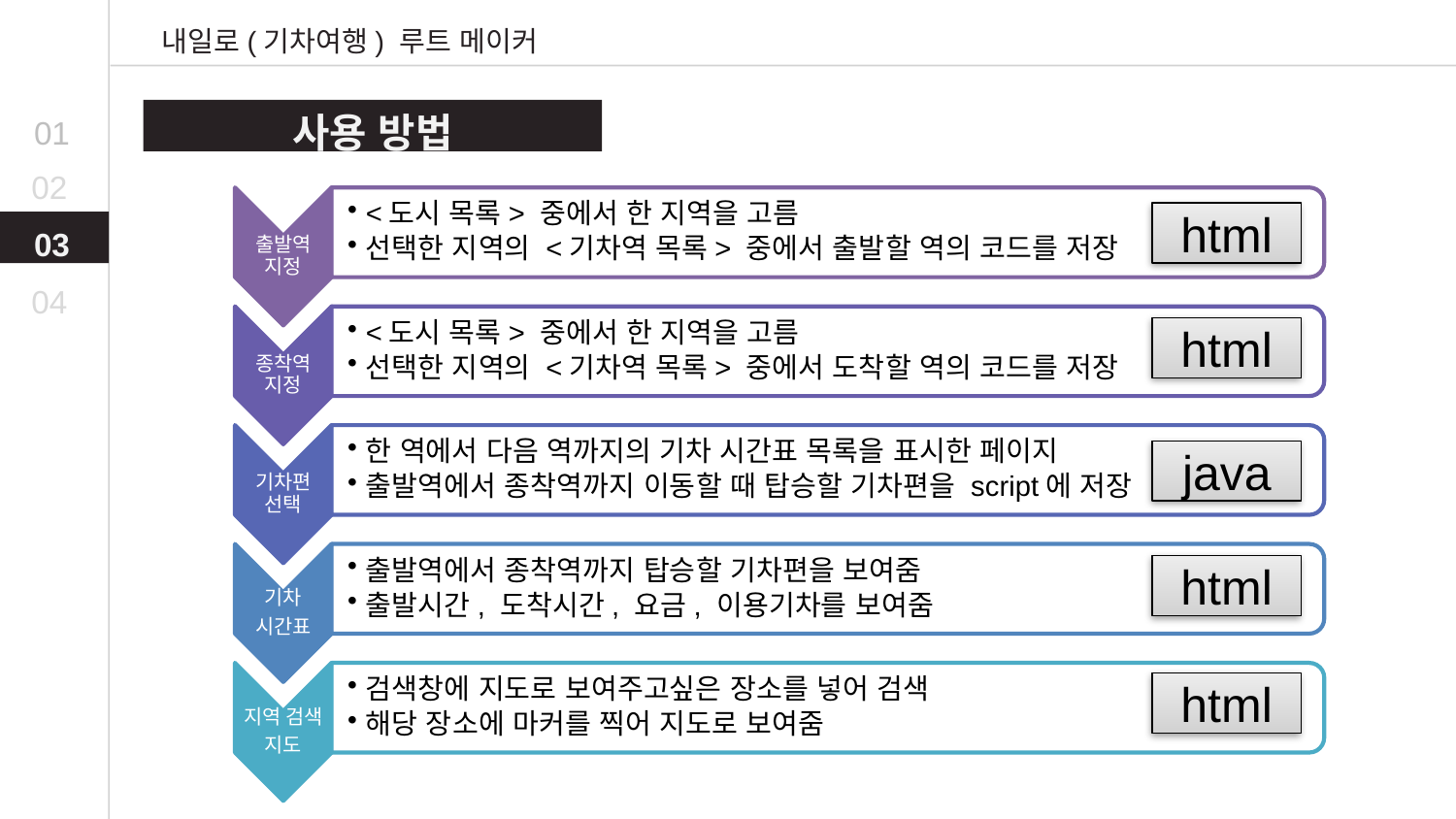

내일로(기차여행) 루트 메이커
사용 방법

01
02
출발역 지정
<도시 목록> 중에서 한 지역을 고름
선택한 지역의 <기차역 목록> 중에서 출발할 역의 코드를 저장
종착역 지정
<도시 목록> 중에서 한 지역을 고름
선택한 지역의 <기차역 목록> 중에서 도착할 역의 코드를 저장
기차편 선택
한 역에서 다음 역까지의 기차 시간표 목록을 표시한 페이지
출발역에서 종착역까지 이동할 때 탑승할 기차편을 script에 저장
기차
시간표
출발역에서 종착역까지 탑승할 기차편을 보여줌
출발시간, 도착시간, 요금, 이용기차를 보여줌
지역 검색
지도
검색창에 지도로 보여주고싶은 장소를 넣어 검색
해당 장소에 마커를 찍어 지도로 보여줌
html

03
03
04
html
java
html
html